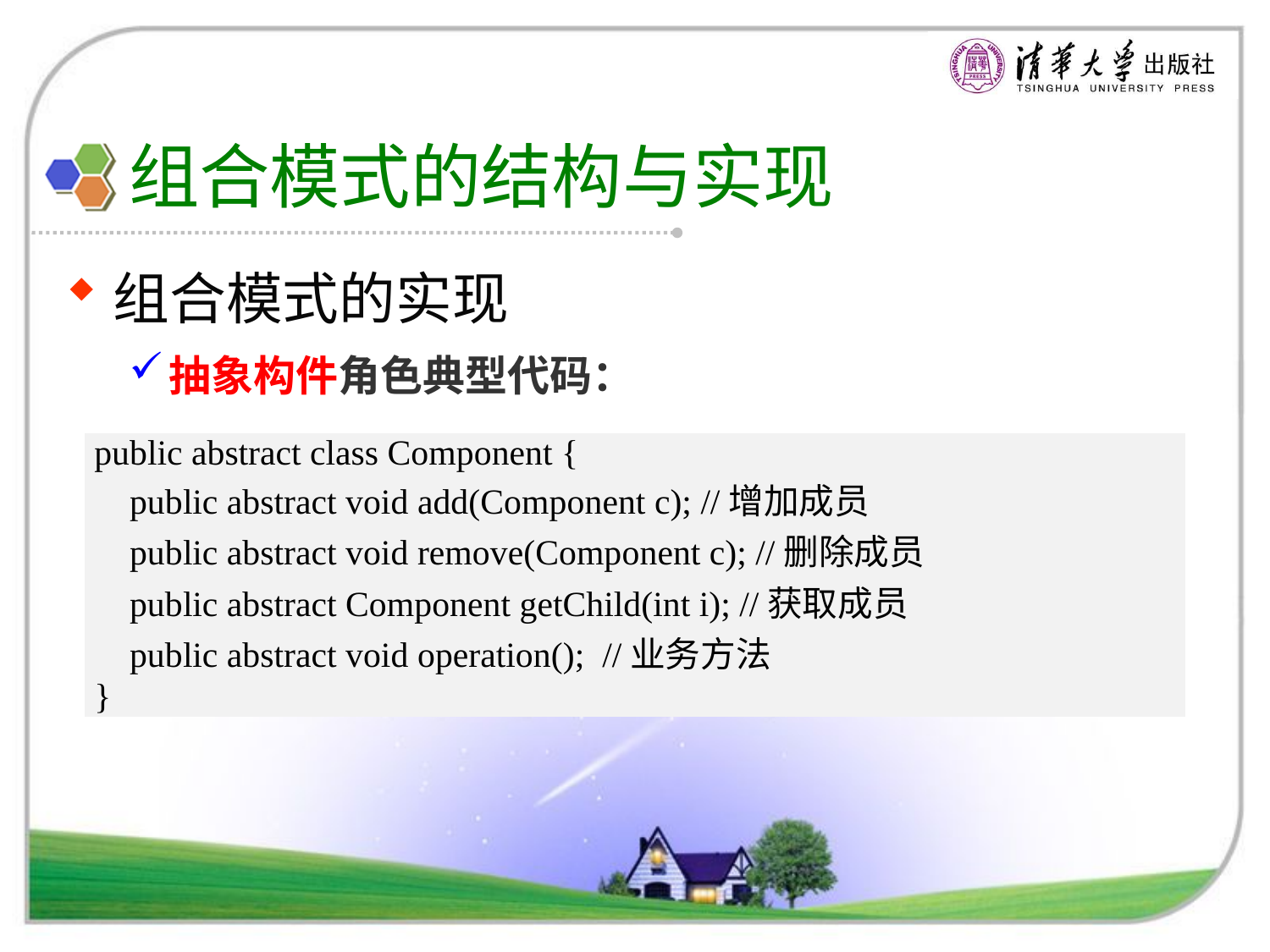

# 组合模式的结构与实现
组合模式的实现
抽象构件角色典型代码：
| public abstract class Component { public abstract void add(Component c); //增加成员 public abstract void remove(Component c); //删除成员 public abstract Component getChild(int i); //获取成员 public abstract void operation(); //业务方法 } |
| --- |